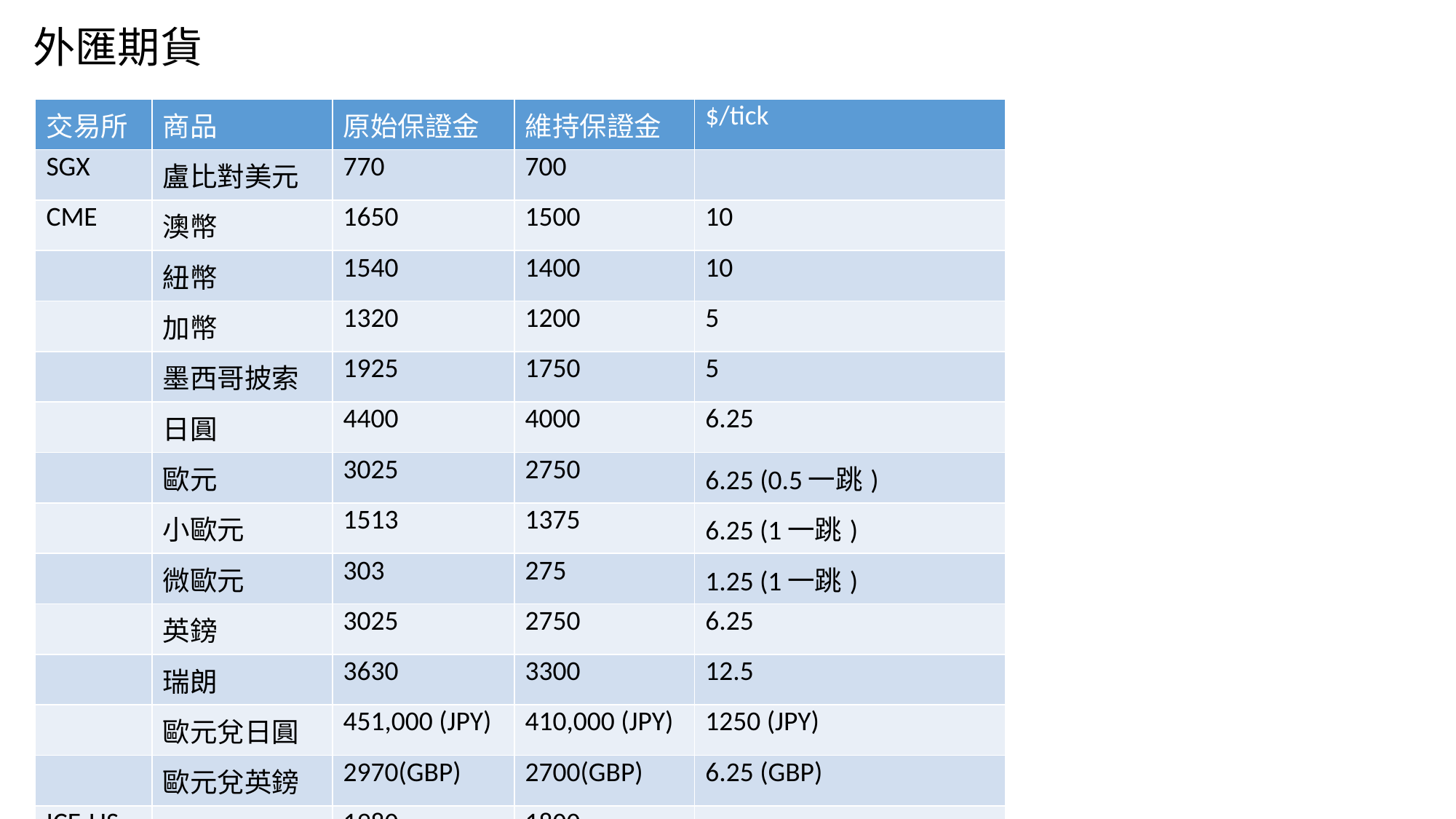

# 外匯期貨
| 交易所 | 商品 | 原始保證金 | 維持保證金 | $/tick |
| --- | --- | --- | --- | --- |
| SGX | 盧比對美元 | 770 | 700 |  |
| CME | 澳幣 | 1650 | 1500 | 10 |
|  | 紐幣 | 1540 | 1400 | 10 |
|  | 加幣 | 1320 | 1200 | 5 |
|  | 墨西哥披索 | 1925 | 1750 | 5 |
|  | 日圓 | 4400 | 4000 | 6.25 |
|  | 歐元 | 3025 | 2750 | 6.25 (0.5一跳) |
|  | 小歐元 | 1513 | 1375 | 6.25 (1一跳) |
|  | 微歐元 | 303 | 275 | 1.25 (1一跳) |
|  | 英鎊 | 3025 | 2750 | 6.25 |
|  | 瑞朗 | 3630 | 3300 | 12.5 |
|  | 歐元兌日圓 | 451,000 (JPY) | 410,000 (JPY) | 1250 (JPY) |
|  | 歐元兌英鎊 | 2970(GBP) | 2700(GBP) | 6.25 (GBP) |
| ICE-US | 美元指數 | 1980 | 1800 |  |